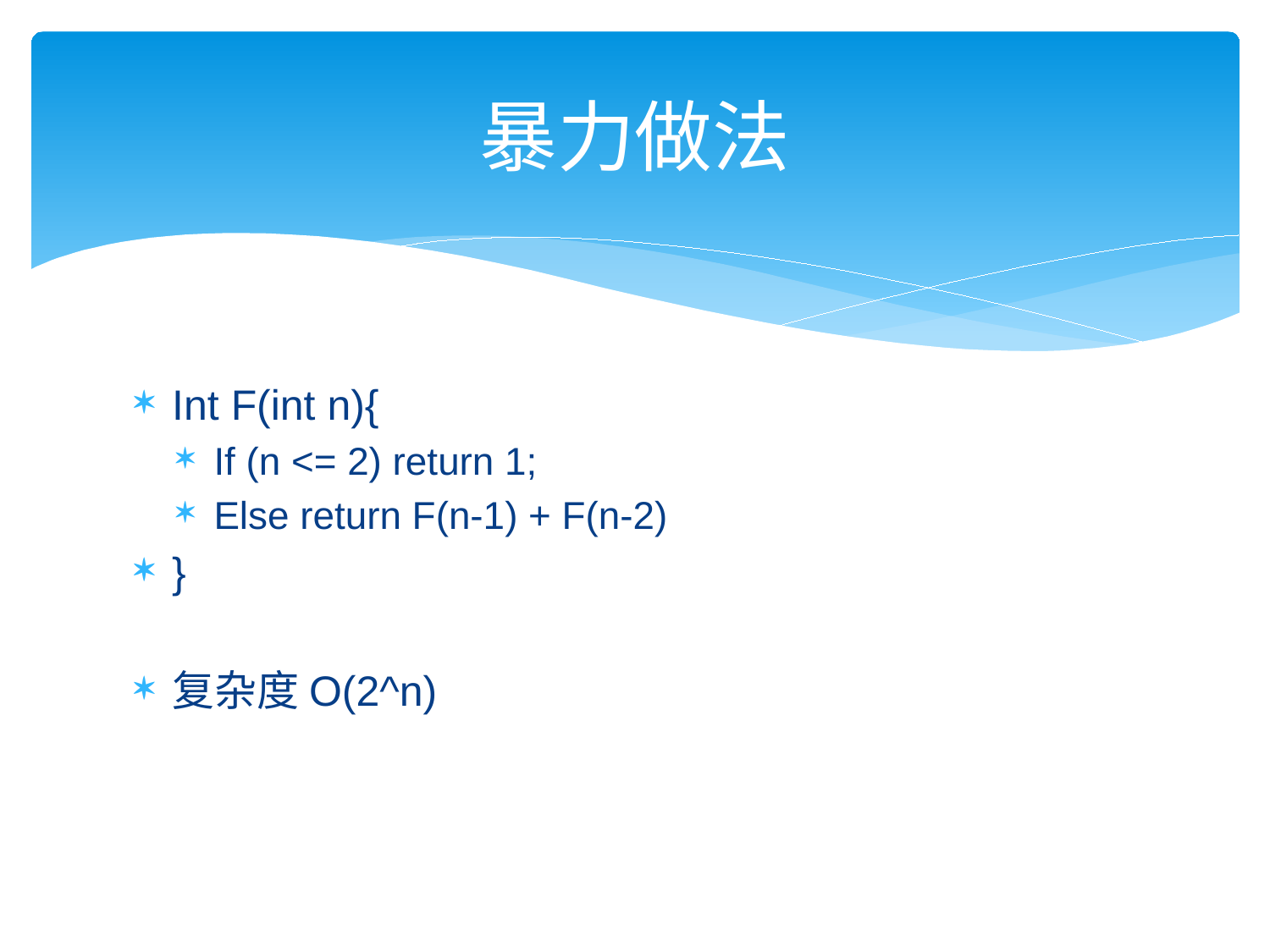

# 暴力做法
Int F(int n){
If (n <= 2) return 1;
Else return F(n-1) + F(n-2)
}

复杂度O(2^n)